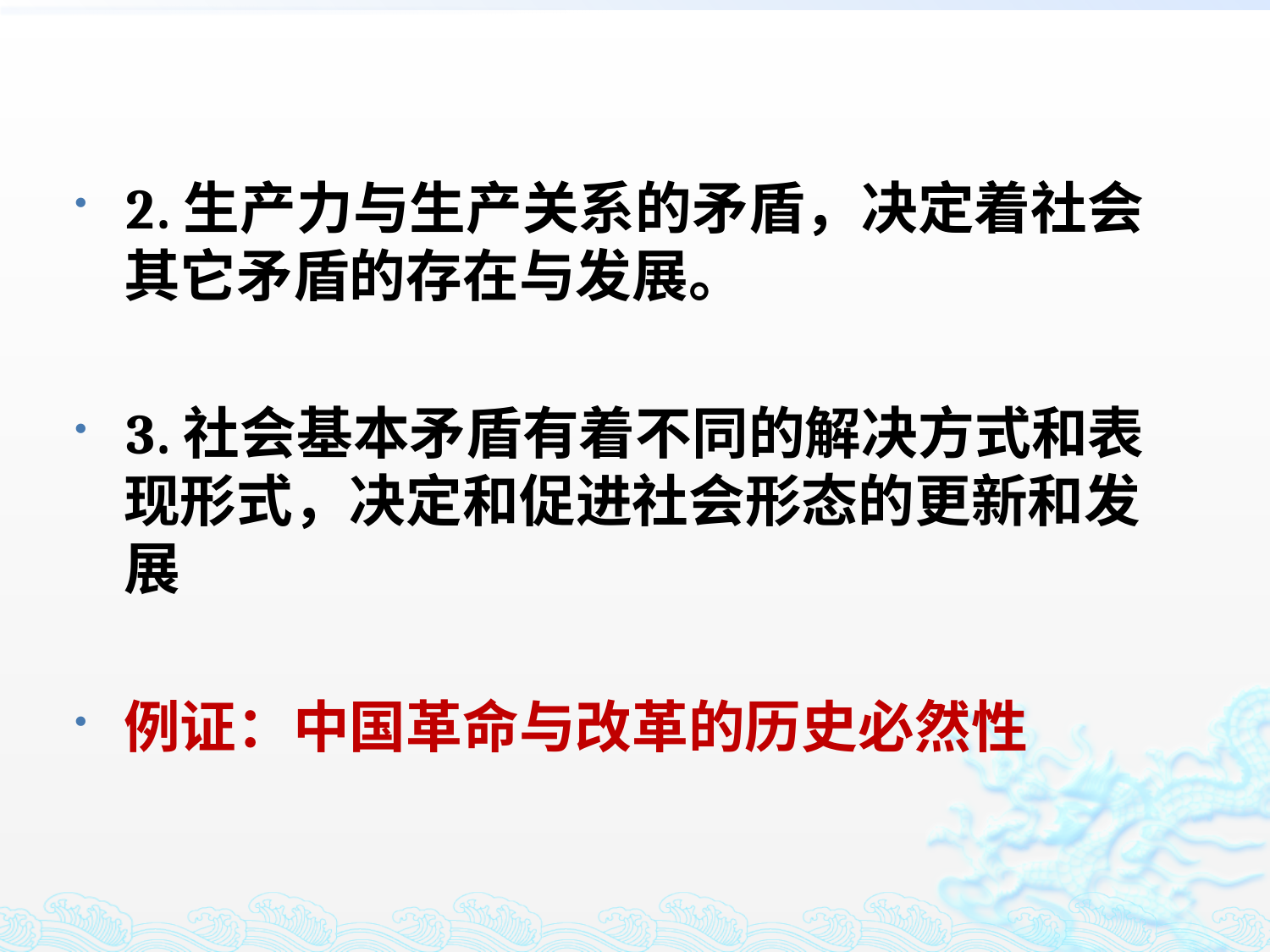

2.生产力与生产关系的矛盾，决定着社会其它矛盾的存在与发展。

3.社会基本矛盾有着不同的解决方式和表现形式，决定和促进社会形态的更新和发展

例证：中国革命与改革的历史必然性